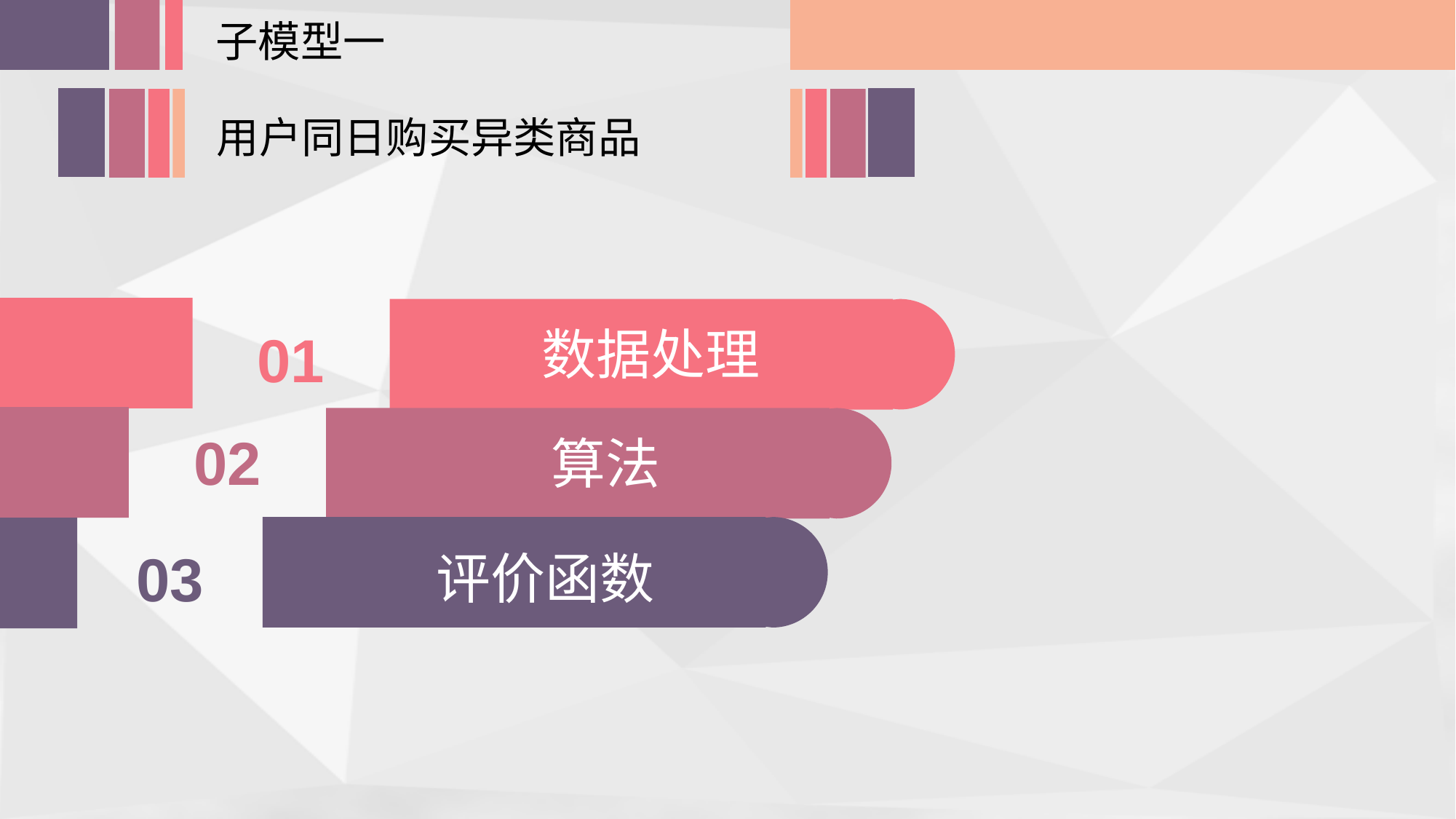

子模型一

用户同日购买异类商品

数据处理
01

02
算法

03
评价函数